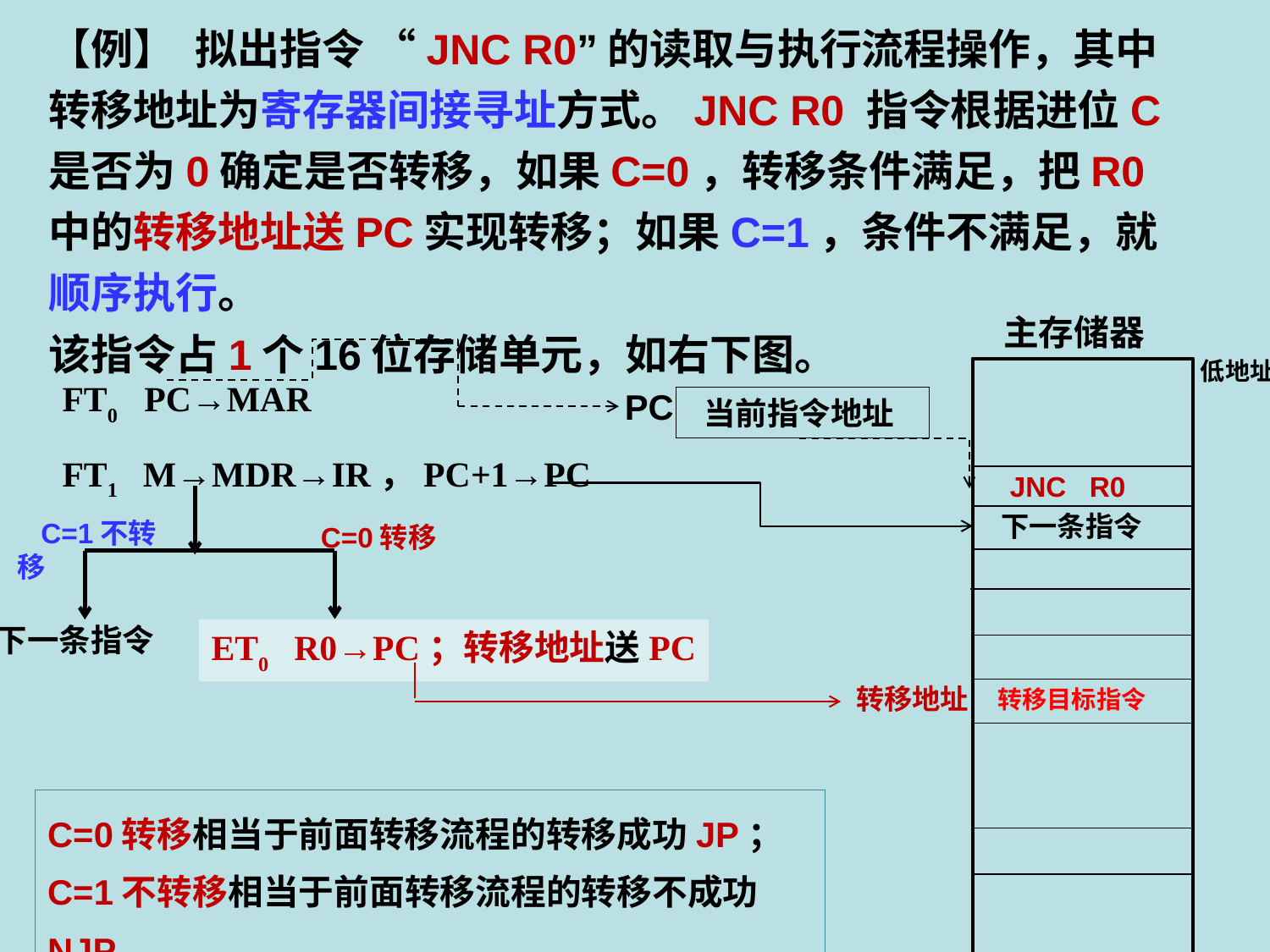

【例】  拟出指令 “JNC R0”的读取与执行流程操作，其中转移地址为寄存器间接寻址方式。JNC R0 指令根据进位C是否为0确定是否转移，如果C=0，转移条件满足，把R0中的转移地址送PC实现转移；如果C=1，条件不满足，就顺序执行。
该指令占1个16位存储单元，如右下图。
主存储器
低地址
FT0   PC→MAR
FT1     M→MDR→IR，PC+1→PC

PC
 当前指令地址
  JNC   R0
下一条指令
   C=1不转移
   C=0转移
下一条指令
ET0     R0→PC；转移地址送PC
   转移地址
转移目标指令
C=0转移相当于前面转移流程的转移成功JP；
C=1不转移相当于前面转移流程的转移不成功NJP。